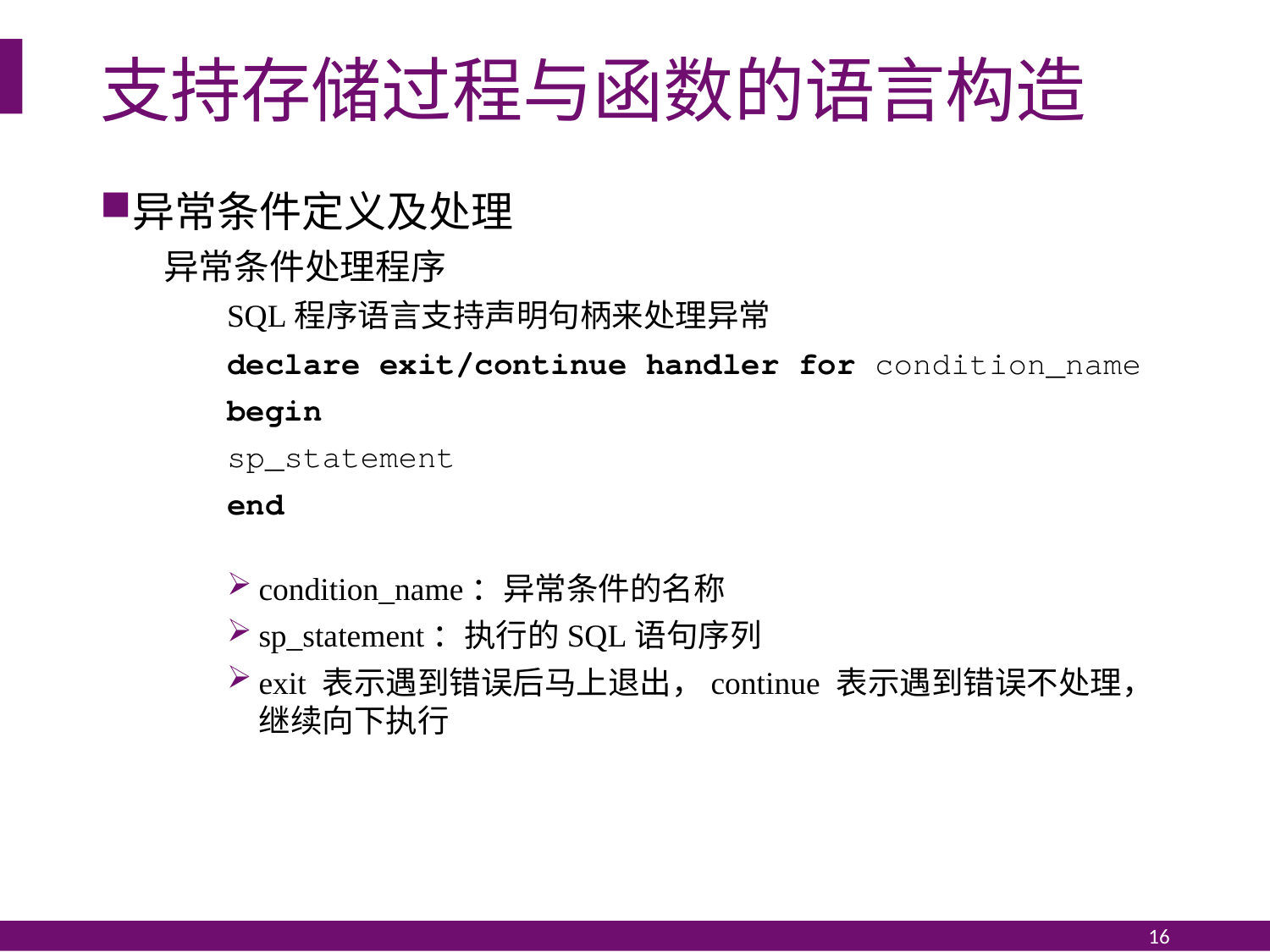

# 支持存储过程与函数的语言构造
异常条件定义及处理
异常条件处理程序
SQL程序语言支持声明句柄来处理异常
declare exit/continue handler for condition_name
begin
sp_statement
end

condition_name：异常条件的名称
sp_statement：执行的SQL语句序列
exit 表示遇到错误后马上退出，continue 表示遇到错误不处理，继续向下执行

16